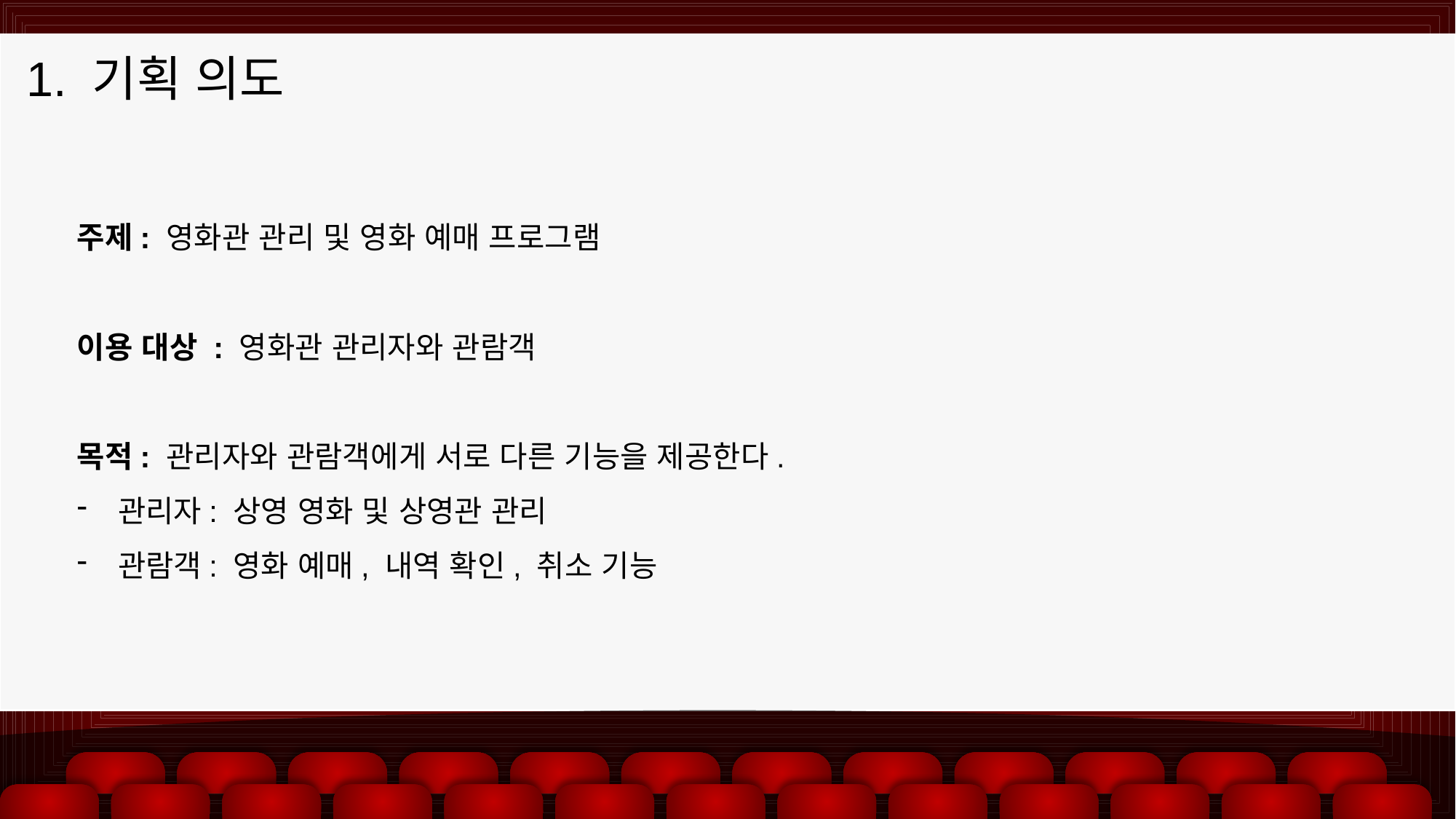

1. 기획 의도

주제: 영화관 관리 및 영화 예매 프로그램

이용 대상 : 영화관 관리자와 관람객

목적: 관리자와 관람객에게 서로 다른 기능을 제공한다.
관리자: 상영 영화 및 상영관 관리
관람객: 영화 예매, 내역 확인, 취소 기능